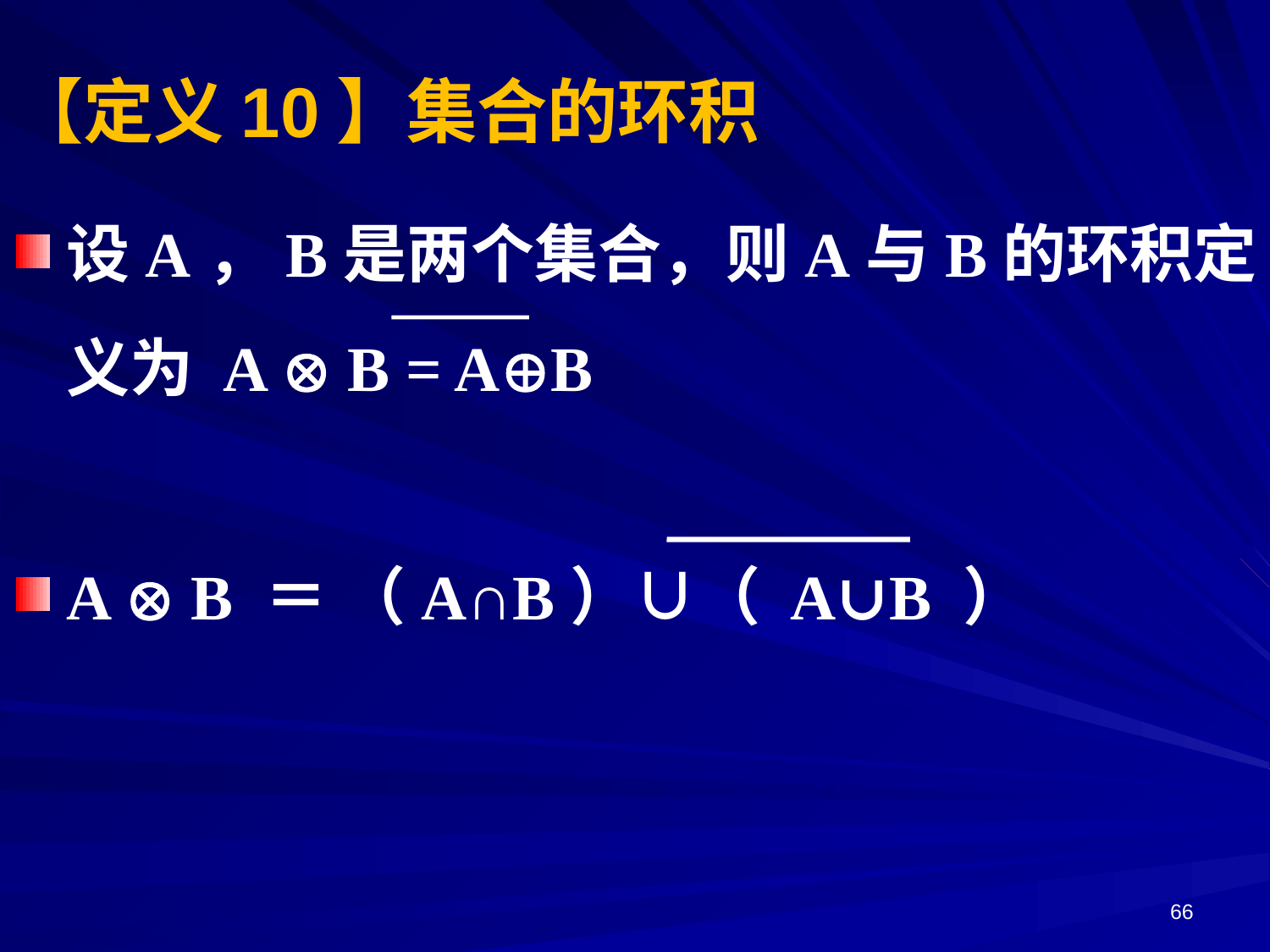

【定义10】集合的环积
设A，B是两个集合，则A与B的环积定义为 A ⊗ B = A⊕B

A ⊗ B ＝ （A∩B）∪（ A∪B ）

66